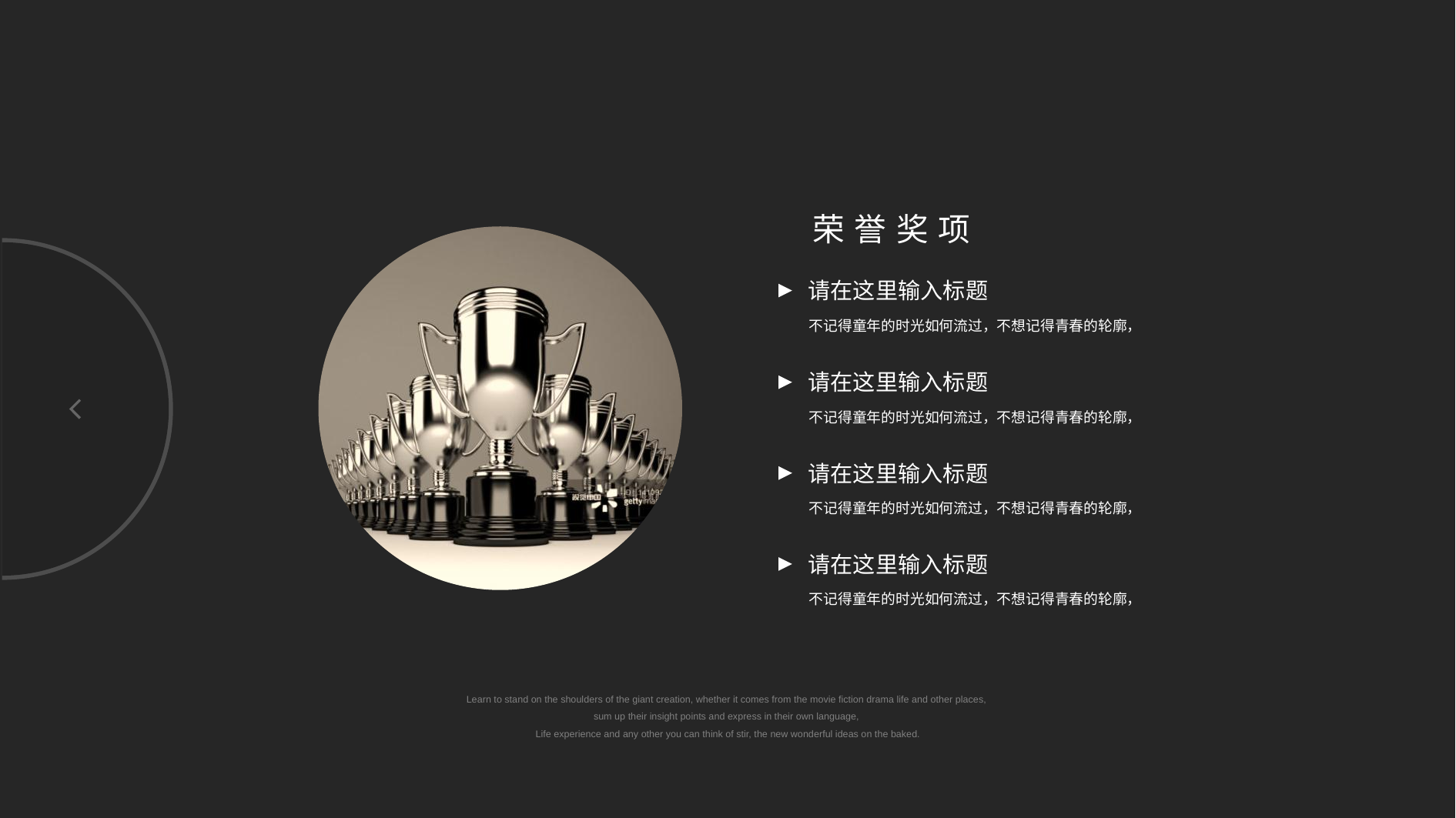

荣誉奖项

请在这里输入标题

不记得童年的时光如何流过，不想记得青春的轮廓，
请在这里输入标题

不记得童年的时光如何流过，不想记得青春的轮廓，
请在这里输入标题

不记得童年的时光如何流过，不想记得青春的轮廓，
请在这里输入标题

不记得童年的时光如何流过，不想记得青春的轮廓，
Learn to stand on the shoulders of the giant creation, whether it comes from the movie fiction drama life and other places,
sum up their insight points and express in their own language,
Life experience and any other you can think of stir, the new wonderful ideas on the baked.